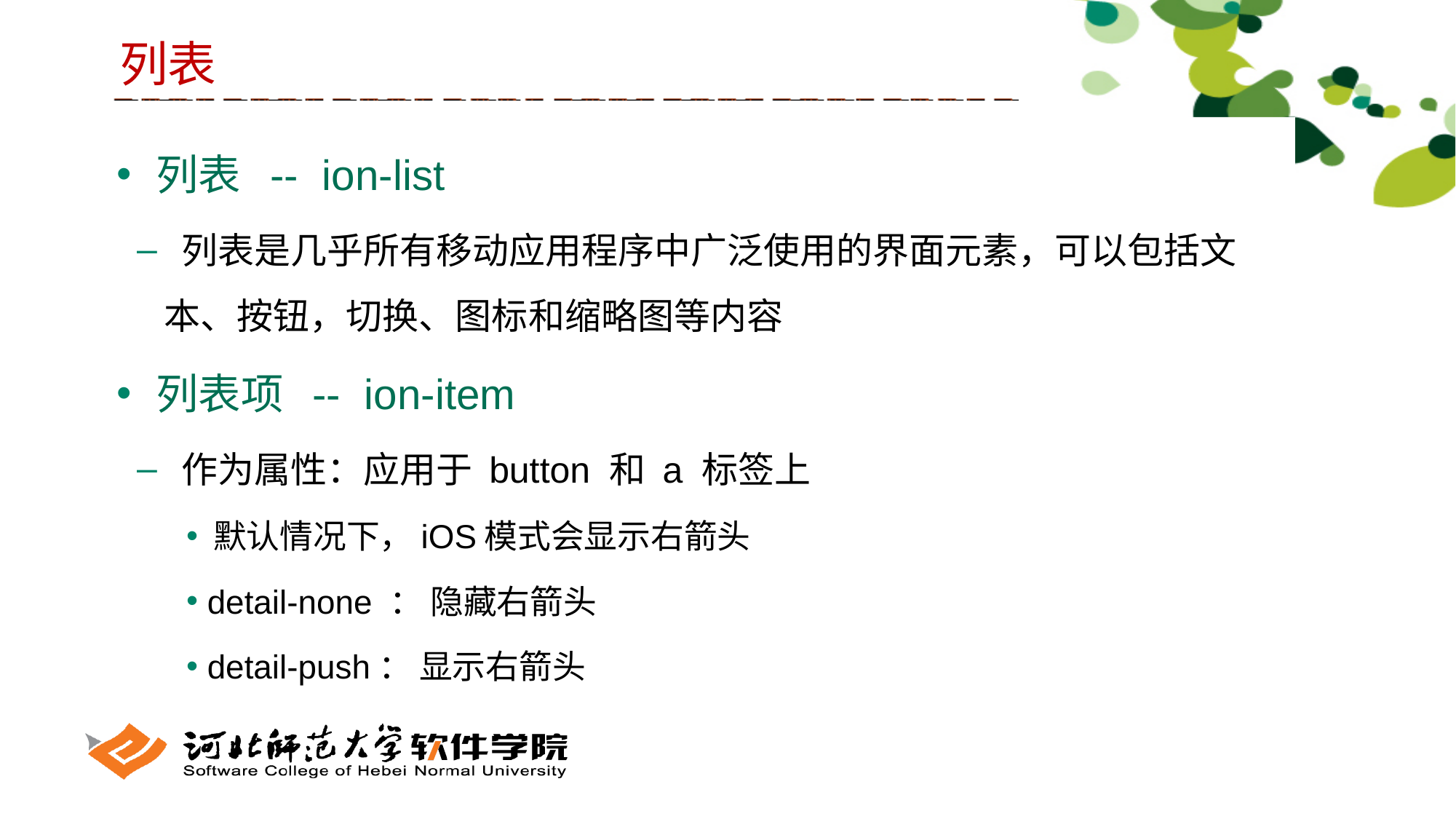

列表
 列表  --  ion-list
 列表是几乎所有移动应用程序中广泛使用的界面元素，可以包括文本、按钮，切换、图标和缩略图等内容
 列表项  --  ion-item
 作为属性：应用于 button 和 a 标签上
 默认情况下，iOS模式会显示右箭头
 detail-none ： 隐藏右箭头
 detail-push： 显示右箭头